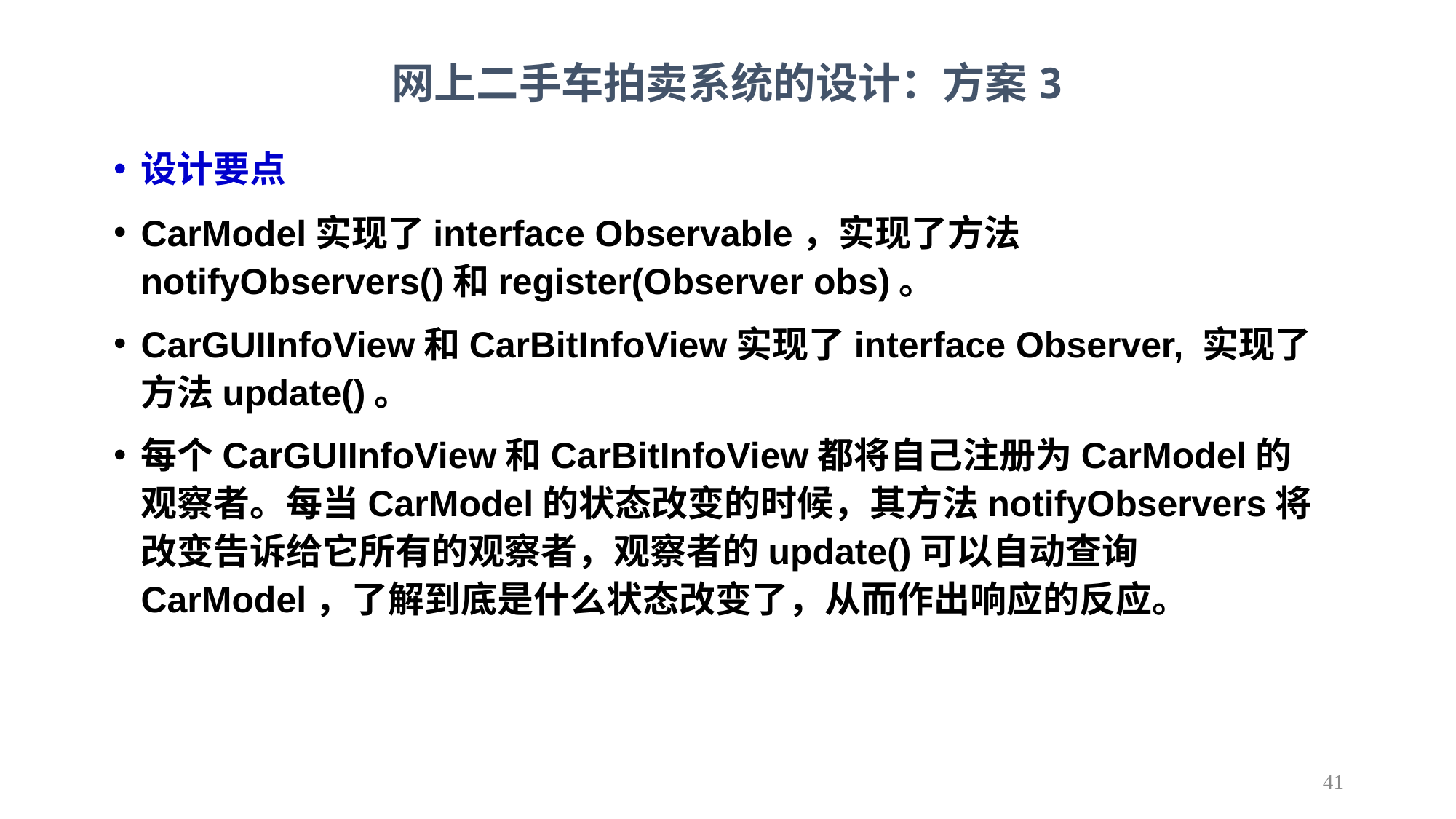

网上二手车拍卖系统的设计：方案3
设计要点
CarModel实现了interface Observable，实现了方法notifyObservers()和register(Observer obs)。
CarGUIInfoView和CarBitInfoView实现了interface Observer, 实现了方法update()。
每个CarGUIInfoView和CarBitInfoView都将自己注册为CarModel的观察者。每当CarModel的状态改变的时候，其方法notifyObservers将改变告诉给它所有的观察者，观察者的update()可以自动查询CarModel，了解到底是什么状态改变了，从而作出响应的反应。
41